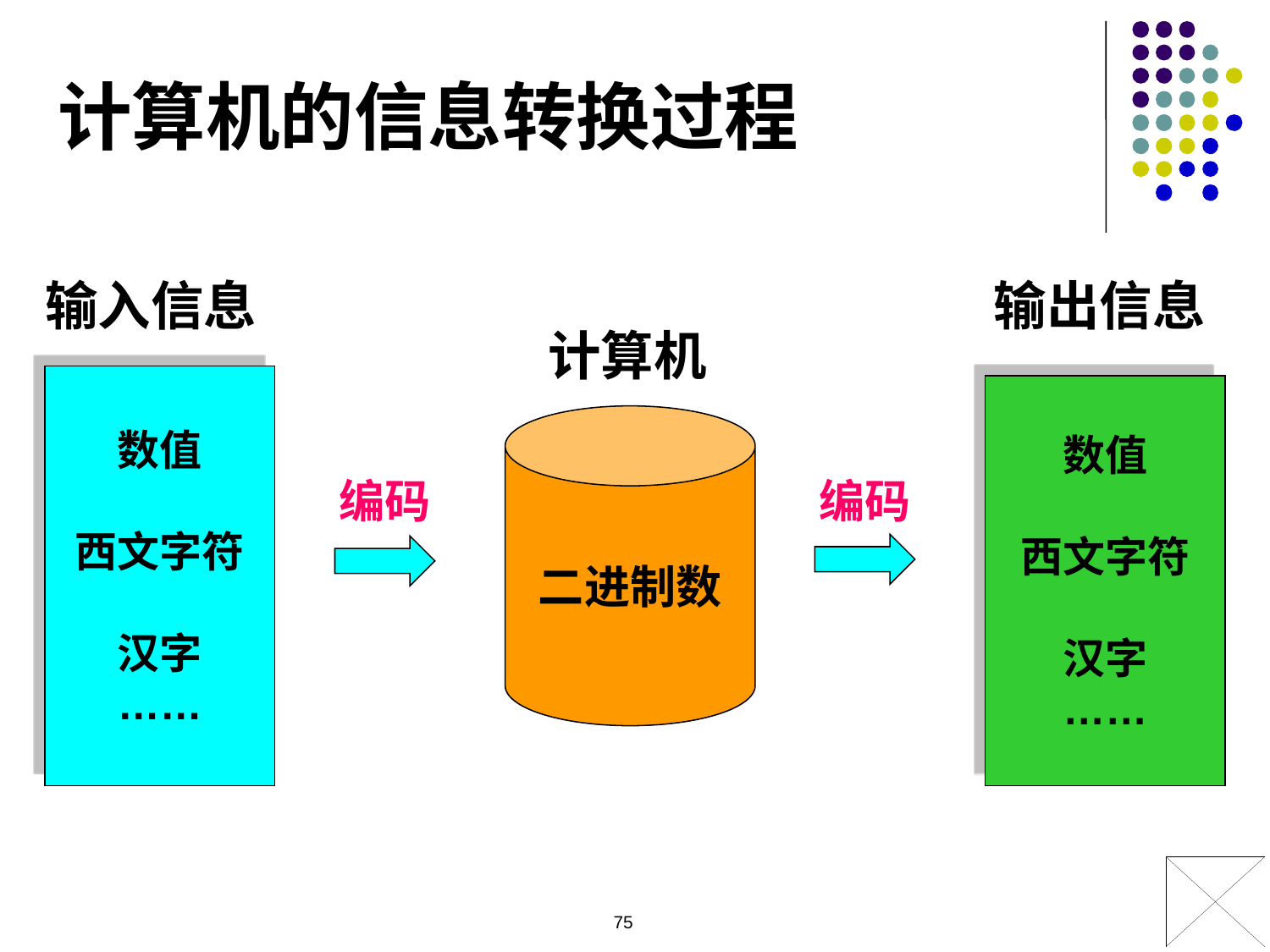

计算机的信息转换过程
 输入信息
 输出信息
 计算机
数值

西文字符

汉字
……
数值

西文字符

汉字
……
二进制数
编码
编码

75